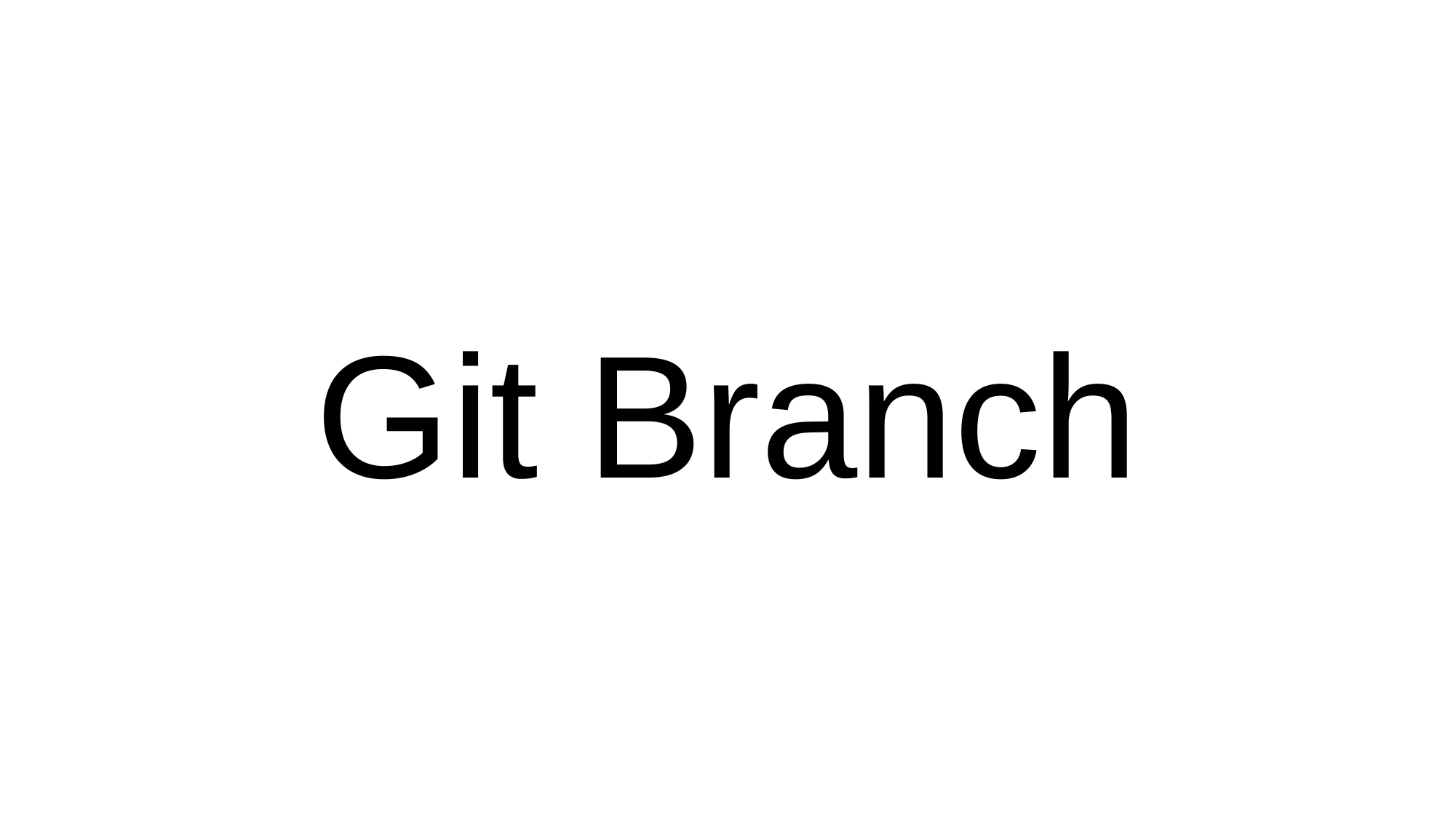

티머니 둥근바람 ExtraBold
티머니 둥근바람 Regular
Git Branch

티머니 둥근바람 Regular